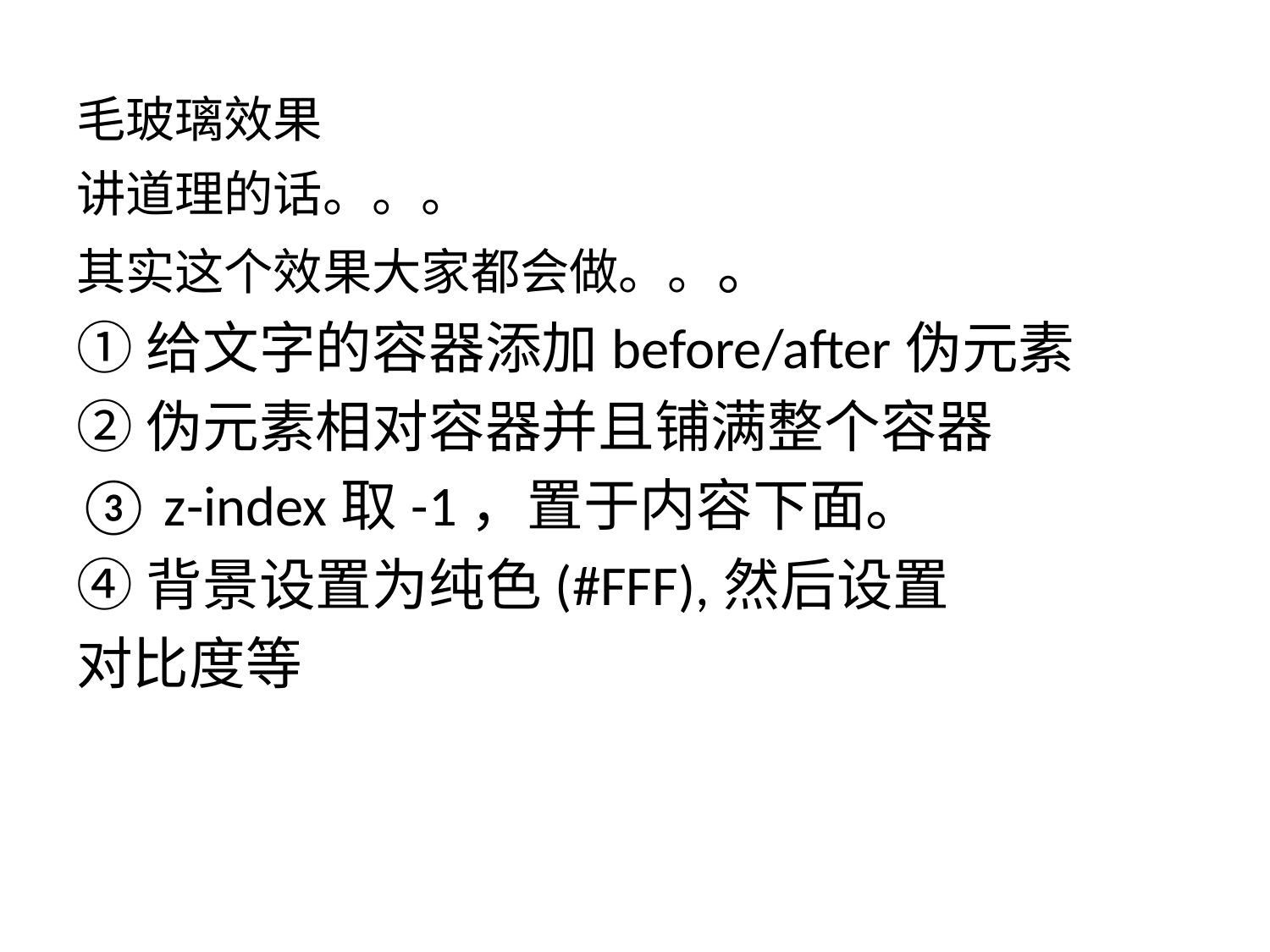

# 毛玻璃效果
讲道理的话。。。
其实这个效果大家都会做。。。
①给文字的容器添加before/after伪元素
②伪元素相对容器并且铺满整个容器
③ z-index取-1，置于内容下面。
④背景设置为纯色(#FFF),然后设置
对比度等